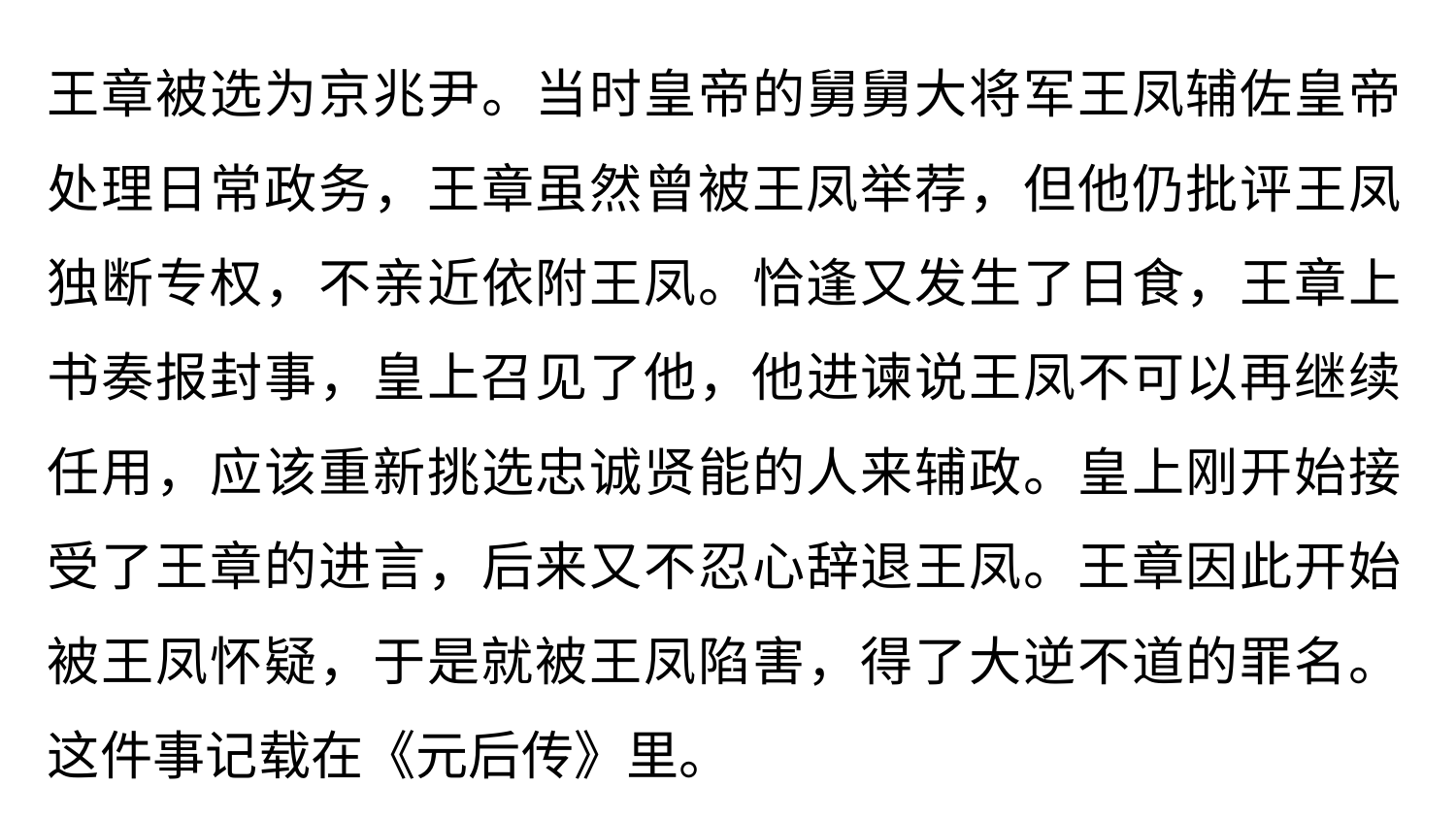

王章被选为京兆尹。当时皇帝的舅舅大将军王凤辅佐皇帝处理日常政务，王章虽然曾被王凤举荐，但他仍批评王凤独断专权，不亲近依附王凤。恰逢又发生了日食，王章上书奏报封事，皇上召见了他，他进谏说王凤不可以再继续任用，应该重新挑选忠诚贤能的人来辅政。皇上刚开始接受了王章的进言，后来又不忍心辞退王凤。王章因此开始被王凤怀疑，于是就被王凤陷害，得了大逆不道的罪名。这件事记载在《元后传》里。